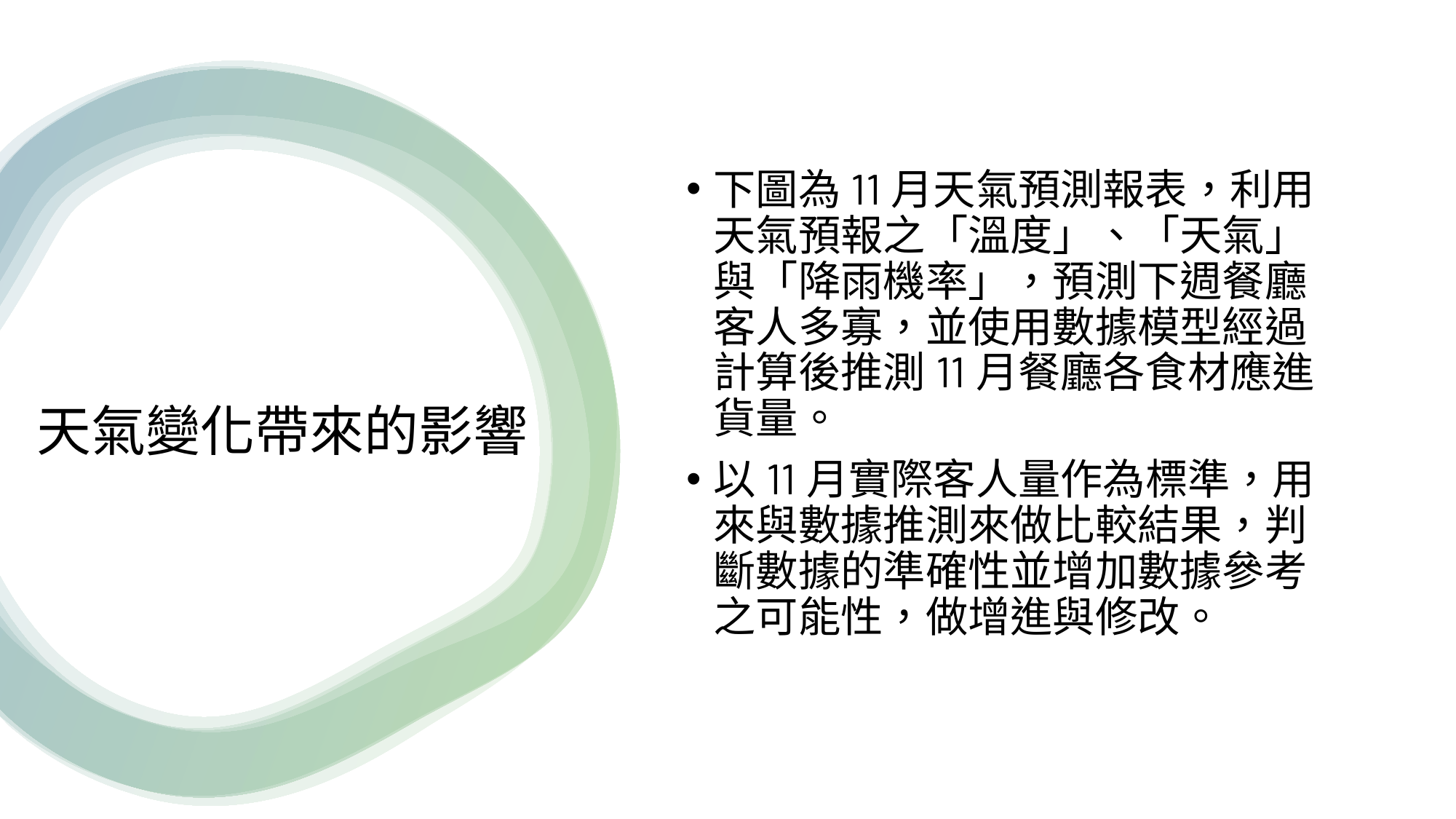

下圖為11月天氣預測報表，利用天氣預報之「溫度」、「天氣」與「降雨機率」，預測下週餐廳客人多寡，並使用數據模型經過計算後推測11月餐廳各食材應進貨量。
以11月實際客人量作為標準，用來與數據推測來做比較結果，判斷數據的準確性並增加數據參考之可能性，做增進與修改。
# 天氣變化帶來的影響